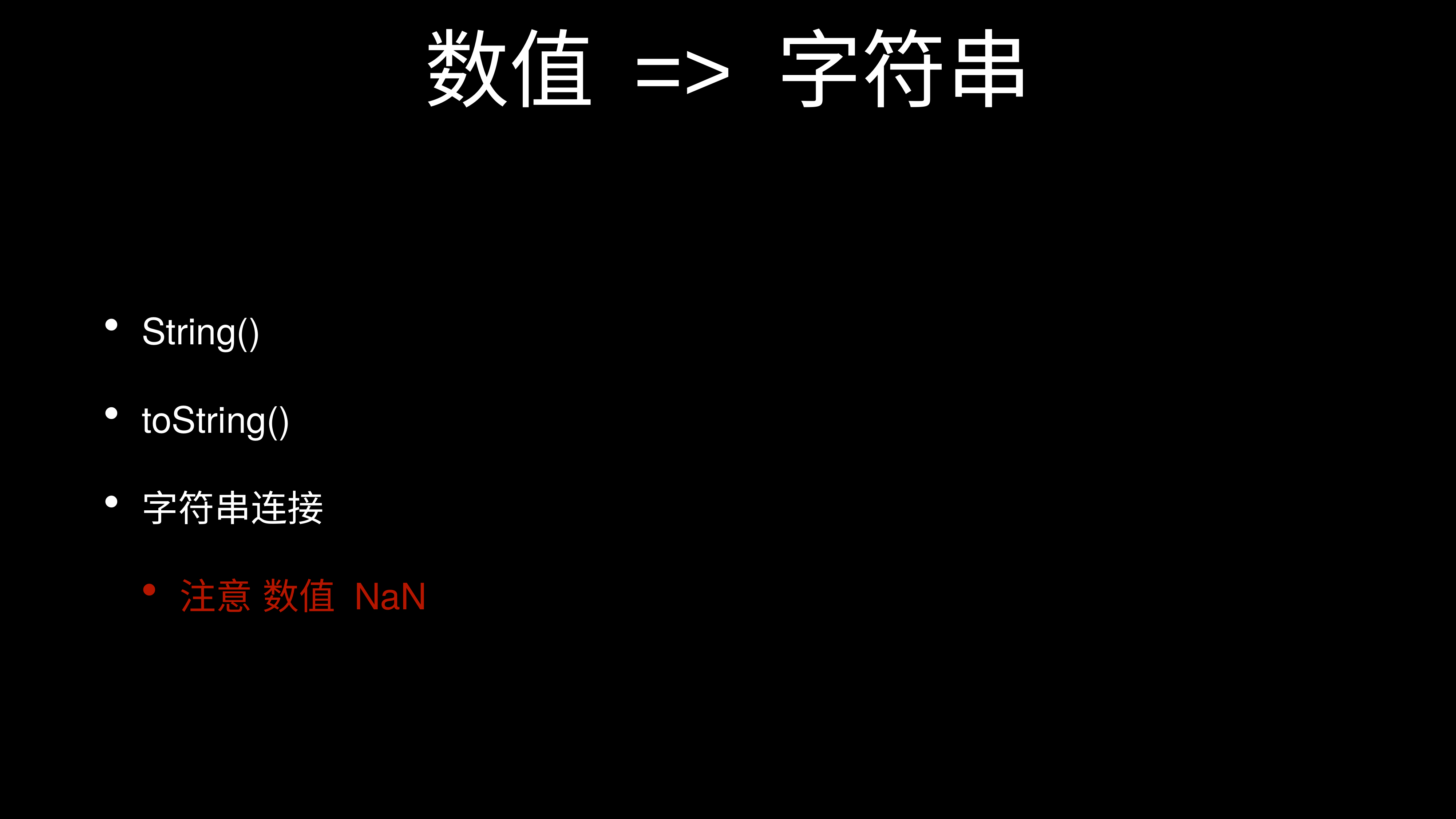

# 数值 => 字符串
String()
toString()
字符串连接
注意 数值 NaN